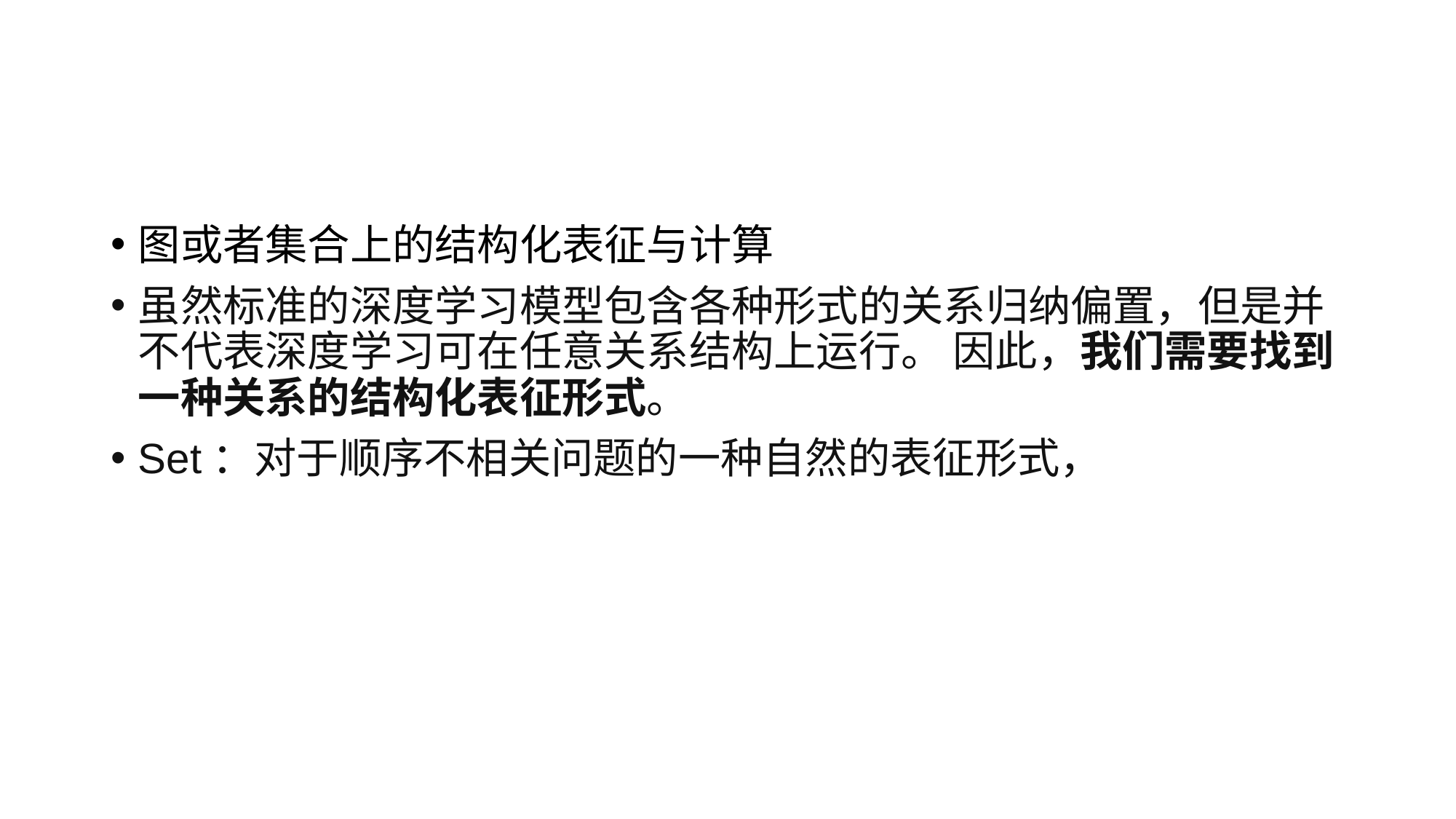

#
图或者集合上的结构化表征与计算
虽然标准的深度学习模型包含各种形式的关系归纳偏置，但是并不代表深度学习可在任意关系结构上运行。 因此，我们需要找到一种关系的结构化表征形式。
Set：对于顺序不相关问题的一种自然的表征形式，